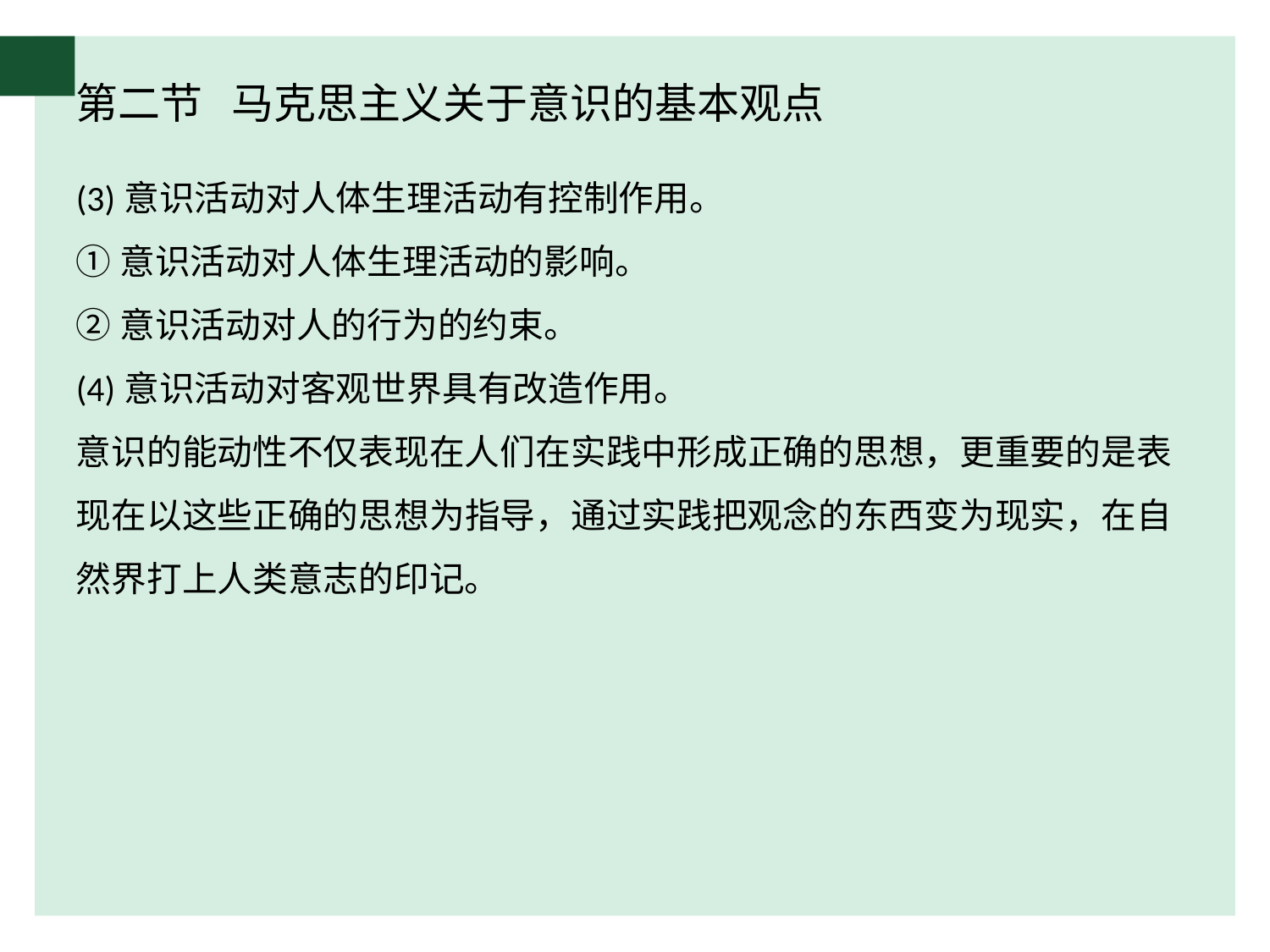

# 第二节   马克思主义关于意识的基本观点
(3)意识活动对人体生理活动有控制作用。
①意识活动对人体生理活动的影响。
②意识活动对人的行为的约束。
(4)意识活动对客观世界具有改造作用。
意识的能动性不仅表现在人们在实践中形成正确的思想，更重要的是表现在以这些正确的思想为指导，通过实践把观念的东西变为现实，在自然界打上人类意志的印记。